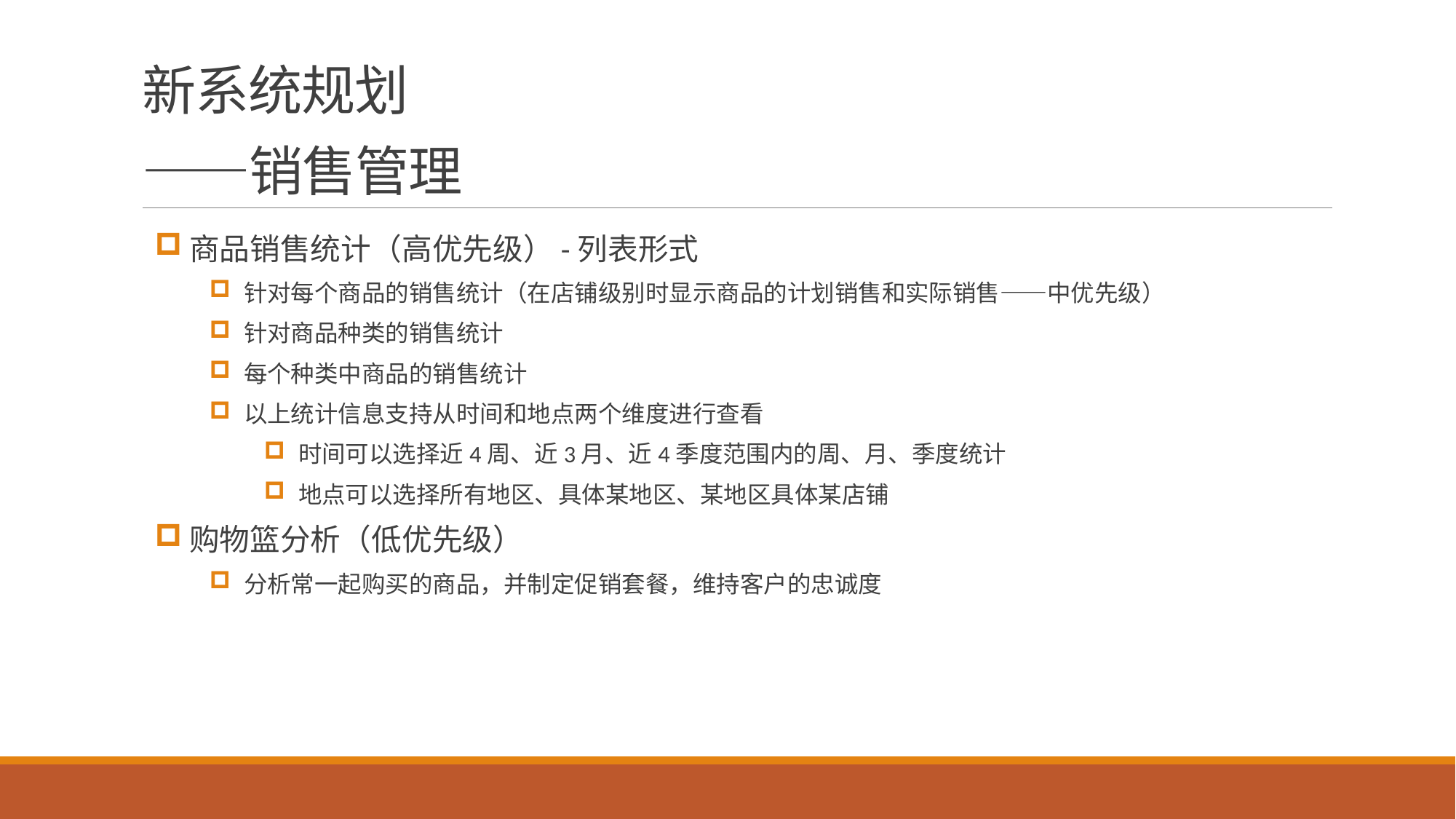

# 新系统规划 ——销售管理
商品销售统计（高优先级）-列表形式
针对每个商品的销售统计（在店铺级别时显示商品的计划销售和实际销售——中优先级）
针对商品种类的销售统计
每个种类中商品的销售统计
以上统计信息支持从时间和地点两个维度进行查看
时间可以选择近4周、近3月、近4季度范围内的周、月、季度统计
地点可以选择所有地区、具体某地区、某地区具体某店铺
购物篮分析（低优先级）
分析常一起购买的商品，并制定促销套餐，维持客户的忠诚度